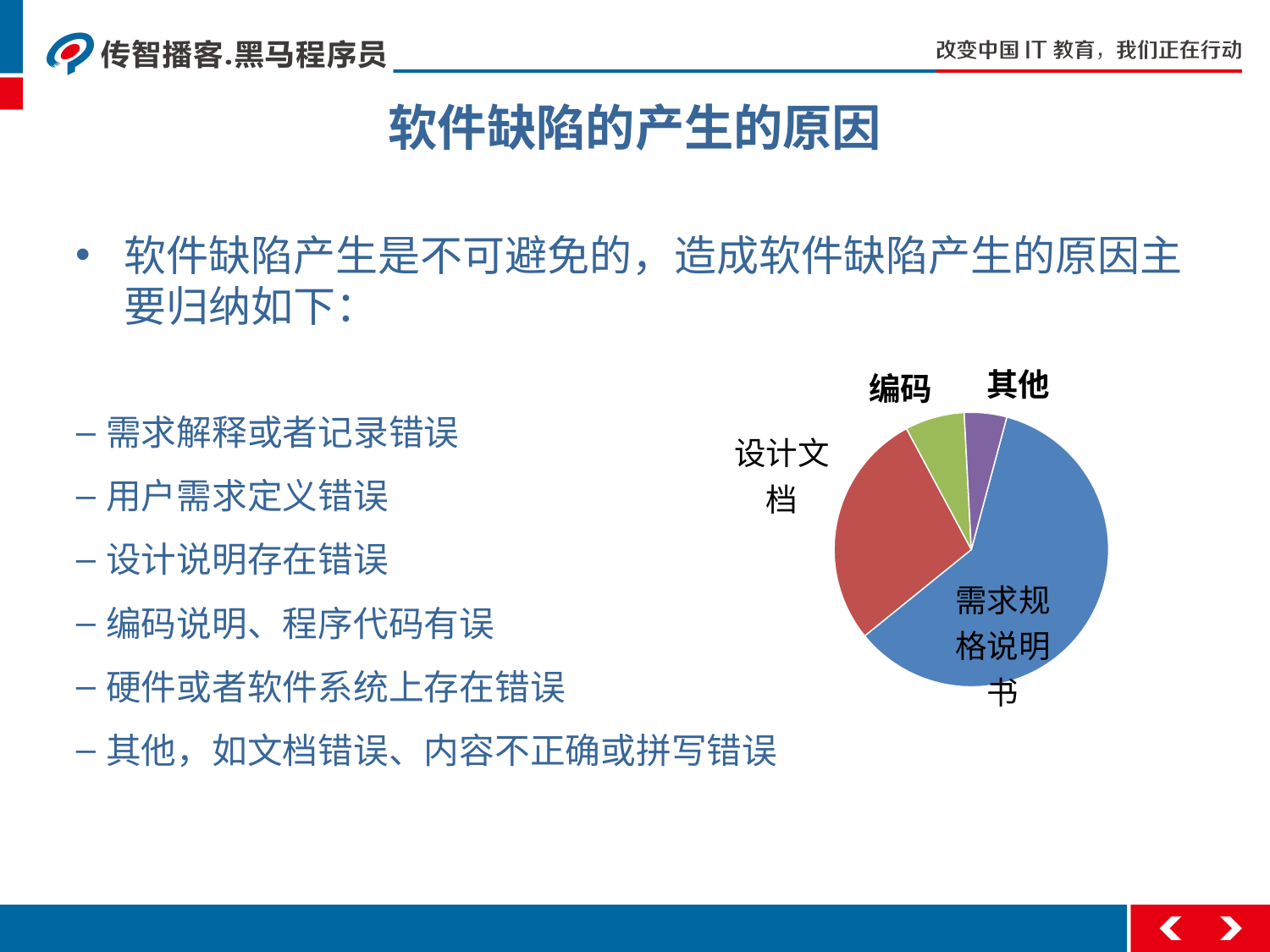

# 软件缺陷的产生的原因
软件缺陷产生是不可避免的，造成软件缺陷产生的原因主要归纳如下：

需求解释或者记录错误
用户需求定义错误
设计说明存在错误
编码说明、程序代码有误
硬件或者软件系统上存在错误
其他，如文档错误、内容不正确或拼写错误

### Chart

| Category | 软件缺陷的来源 |
|---|---|
| 需求规格说明书 | 0.6 |
| 设计文档 | 0.28 |
| 编码 | 0.07 |
| 其他 | 0.05 |